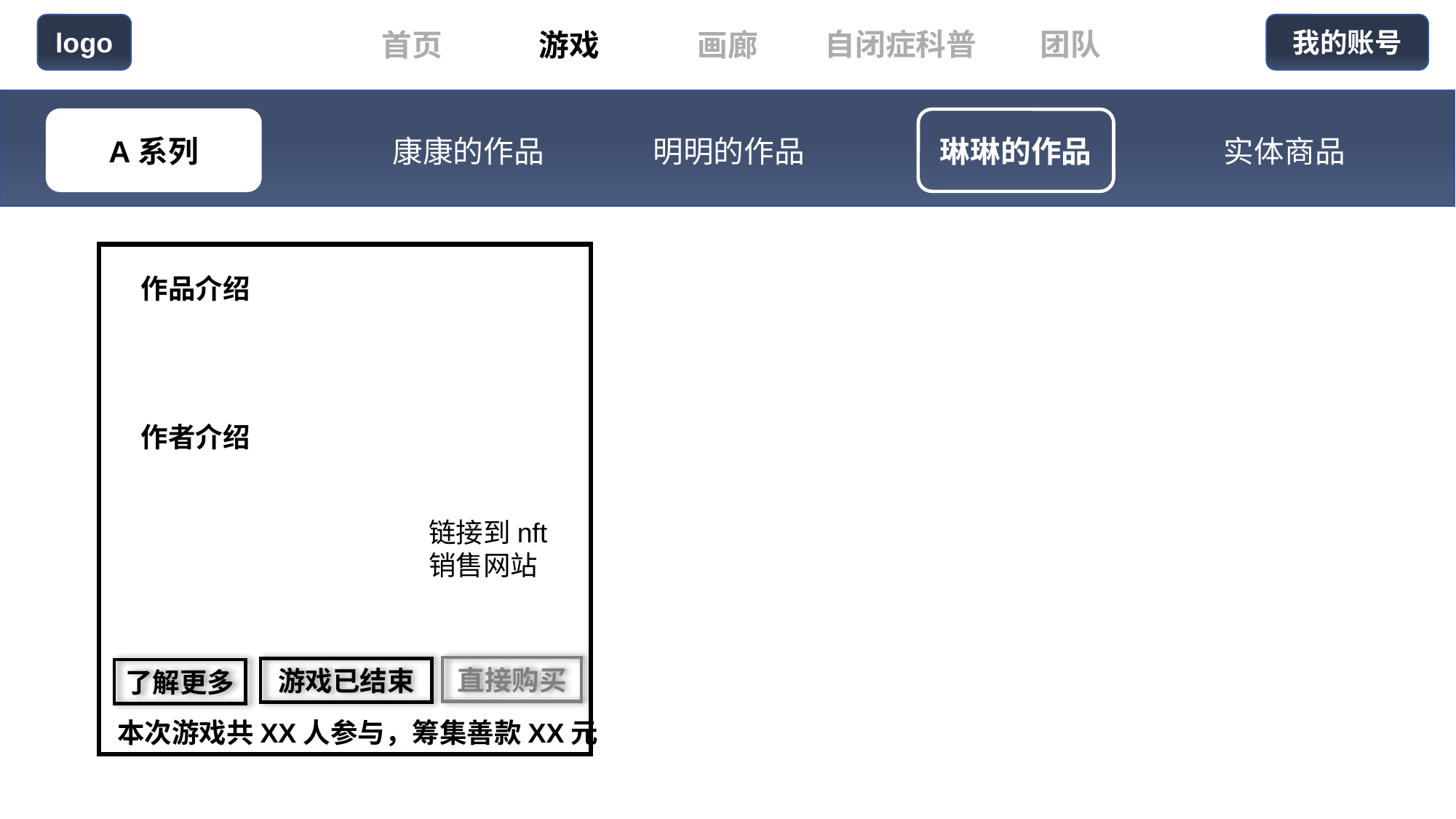

logo
我的账号
自闭症科普
团队
游戏
首页
画廊

A系列
康康的作品
明明的作品
琳琳的作品
实体商品

作品介绍
作者介绍
链接到nft销售网站
直接购买
游戏已结束
了解更多
本次游戏共XX人参与，筹集善款XX元